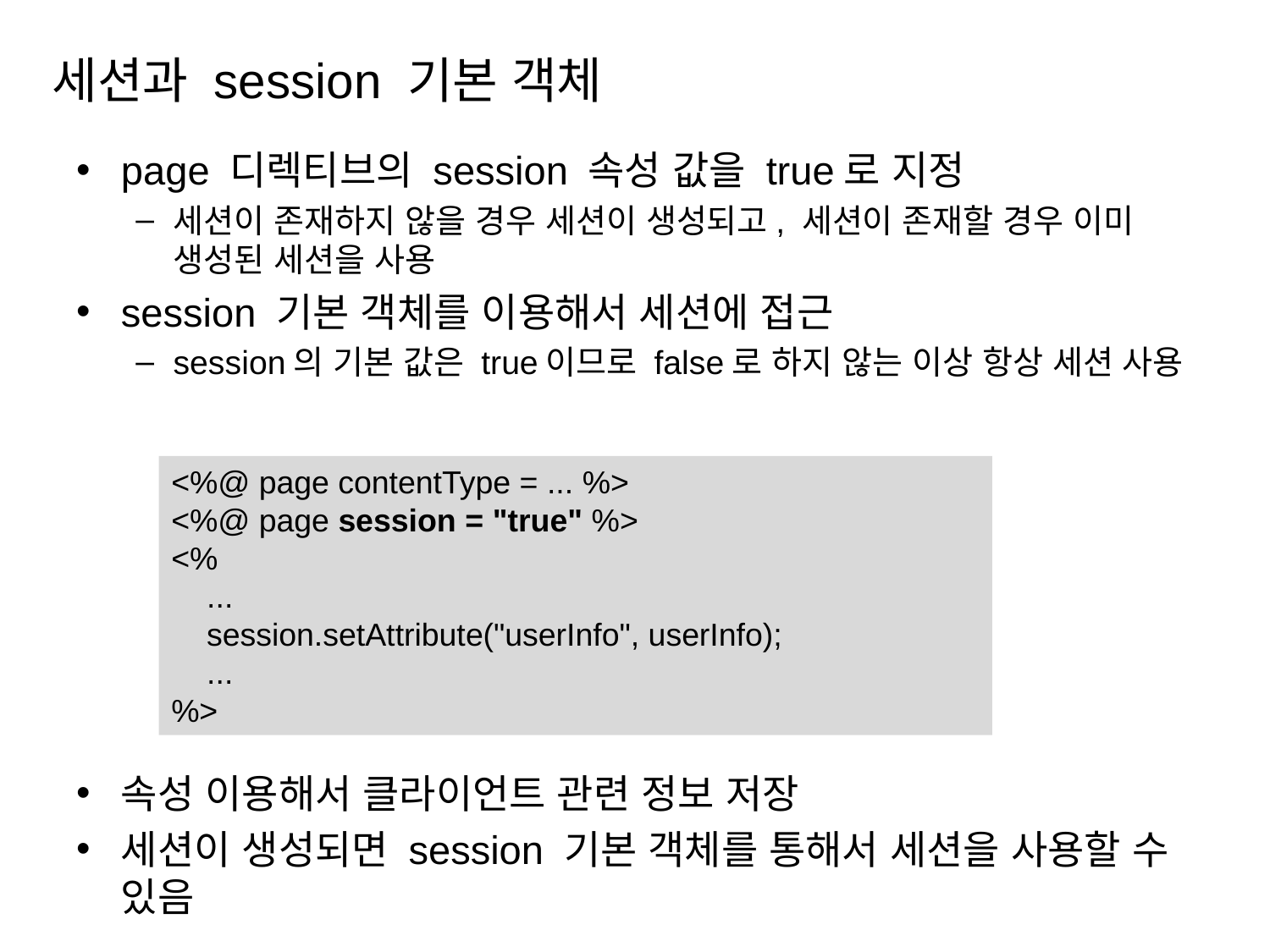

# 세션과 session 기본 객체
page 디렉티브의 session 속성 값을 true로 지정
세션이 존재하지 않을 경우 세션이 생성되고, 세션이 존재할 경우 이미 생성된 세션을 사용
session 기본 객체를 이용해서 세션에 접근
session의 기본 값은 true이므로 false로 하지 않는 이상 항상 세션 사용

속성 이용해서 클라이언트 관련 정보 저장
세션이 생성되면 session 기본 객체를 통해서 세션을 사용할 수 있음
<%@ page contentType = ... %>
<%@ page session = "true" %>
<%
    ...
    session.setAttribute("userInfo", userInfo);
    ...
%>